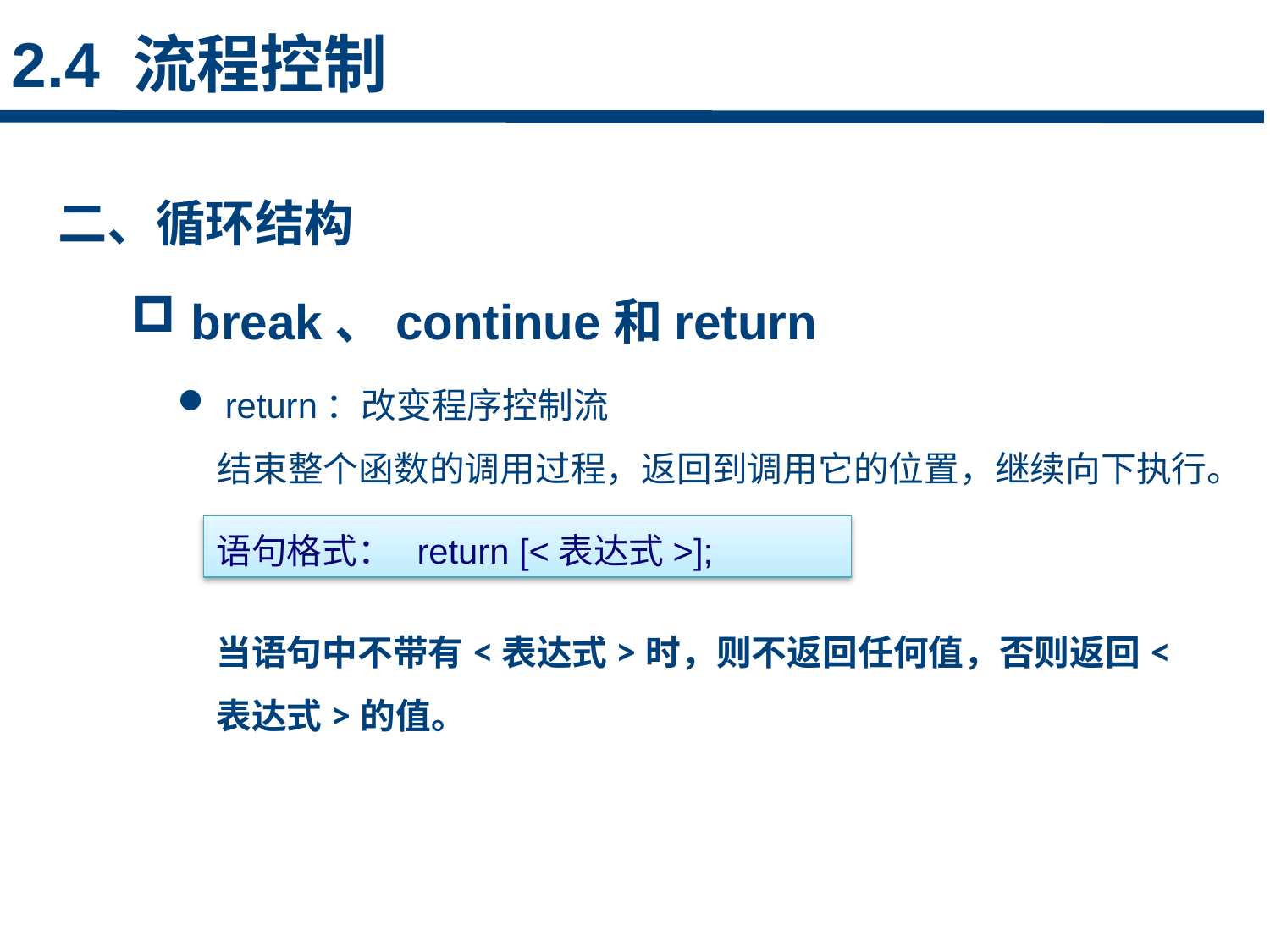

2.4 流程控制
二、循环结构
 break、continue和return

点击添加文本
return：改变程序控制流
    结束整个函数的调用过程，返回到调用它的位置，继续向下执行。
点击添加文本
语句格式：  return [<表达式>];
点击添加文本
当语句中不带有<表达式>时，则不返回任何值，否则返回<表达式>的值。
点击添加文本